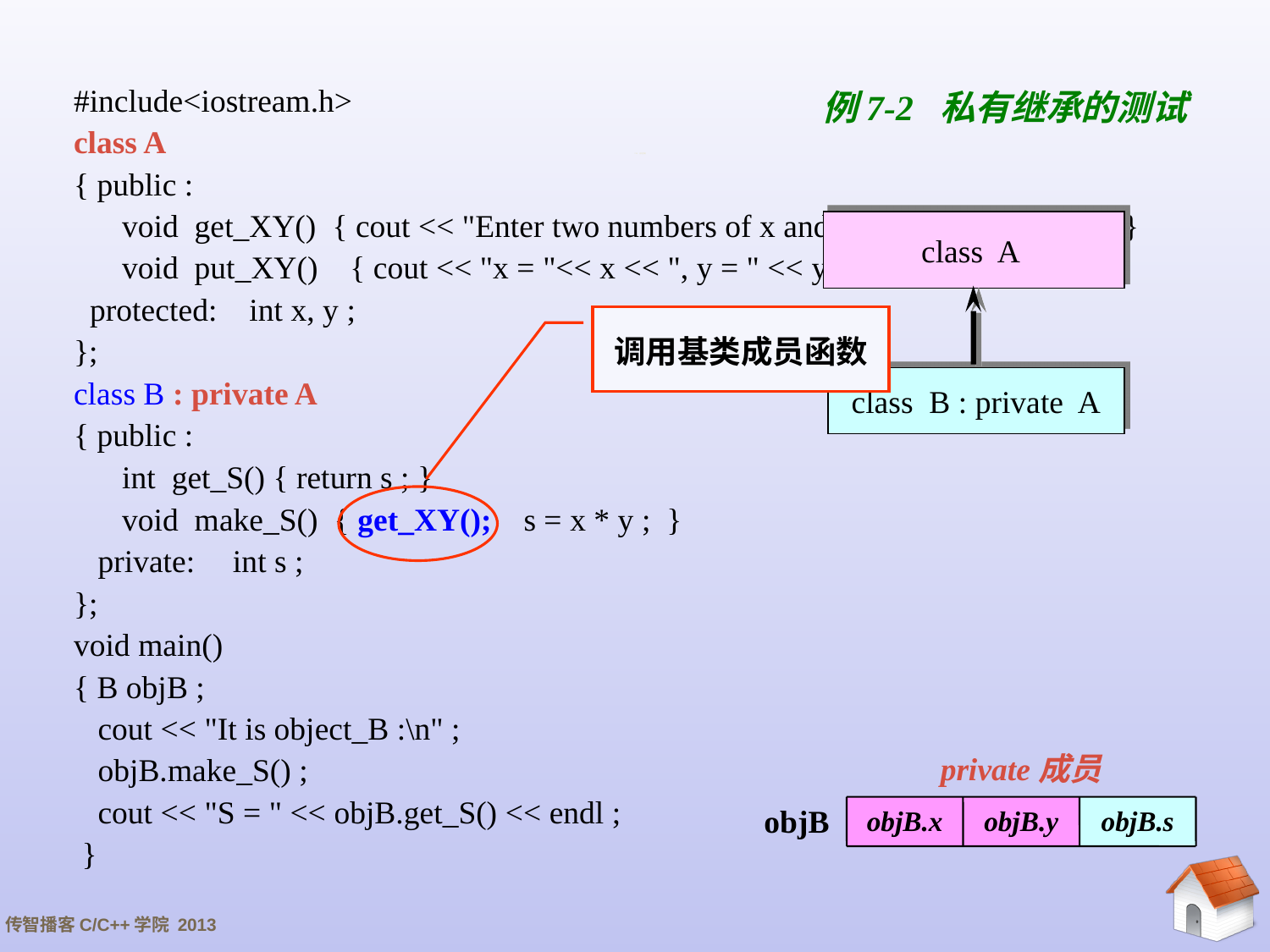

#include<iostream.h>
class A
{ public :
      void  get_XY()  { cout << "Enter two numbers of x and y : " ;  cin >> x >> y ; }
      void  put_XY()    { cout << "x = "<< x << ", y = " << y << '\n' ; }
  protected:    int x, y ;
};
class B : private A
{ public :
      int  get_S() { return s ; }
      void  make_S()  { get_XY();    s = x * y ;  }
   private:	    int s ;
};
void main()
{ B objB ;
   cout << "It is object_B :\n" ;
   objB.make_S() ;
   cout << "S = " << objB.get_S() << endl ;
 }
# 7.2.1  访问控制
例7-2  私有继承的测试
class  A

class  B : private  A
调用基类成员函数

private成员
objB
objB.x

objB.y

objB.s